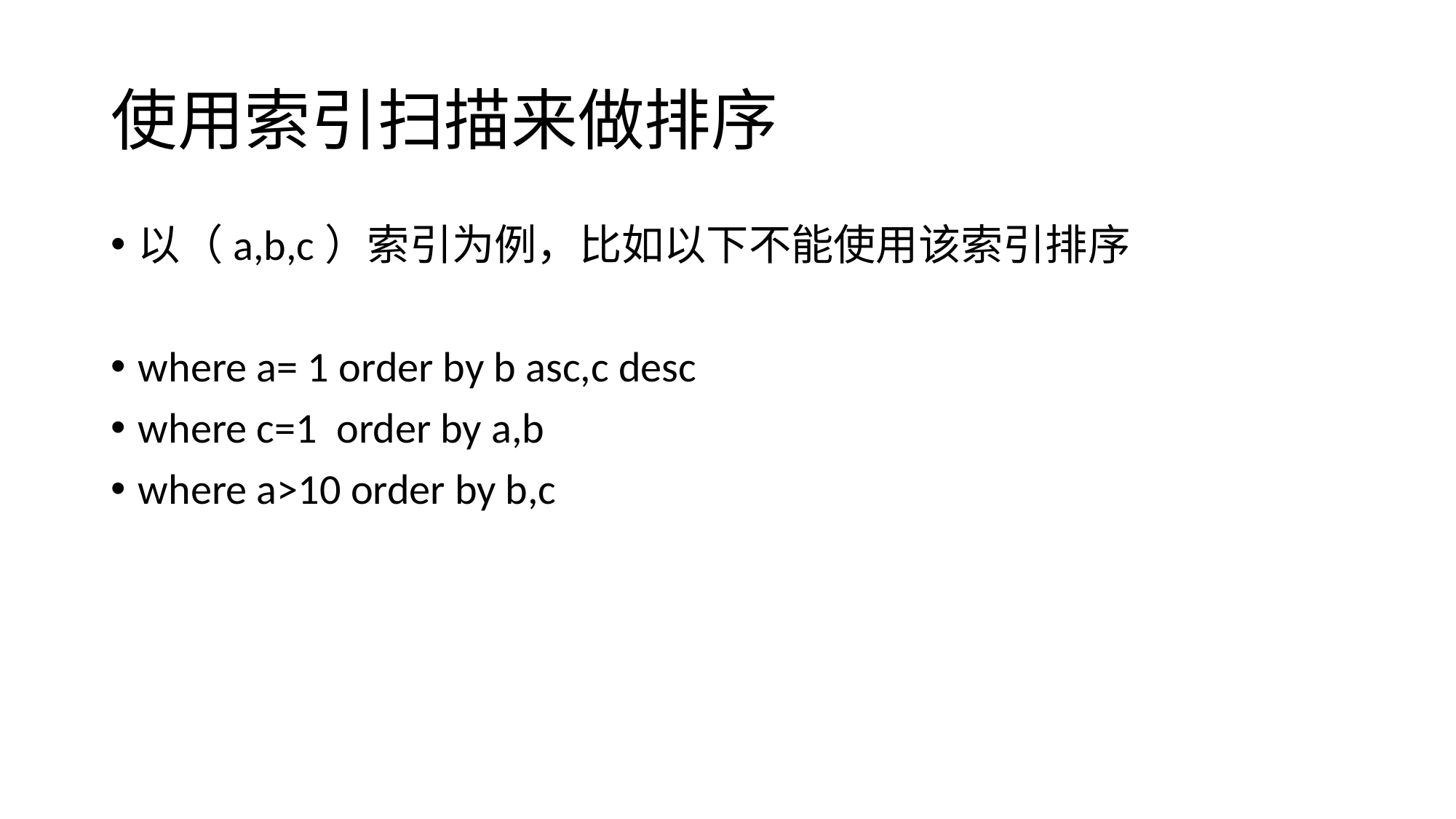

# 使用索引扫描来做排序
以（a,b,c）索引为例，比如以下不能使用该索引排序

where a= 1 order by b asc,c desc
where c=1  order by a,b
where a>10 order by b,c